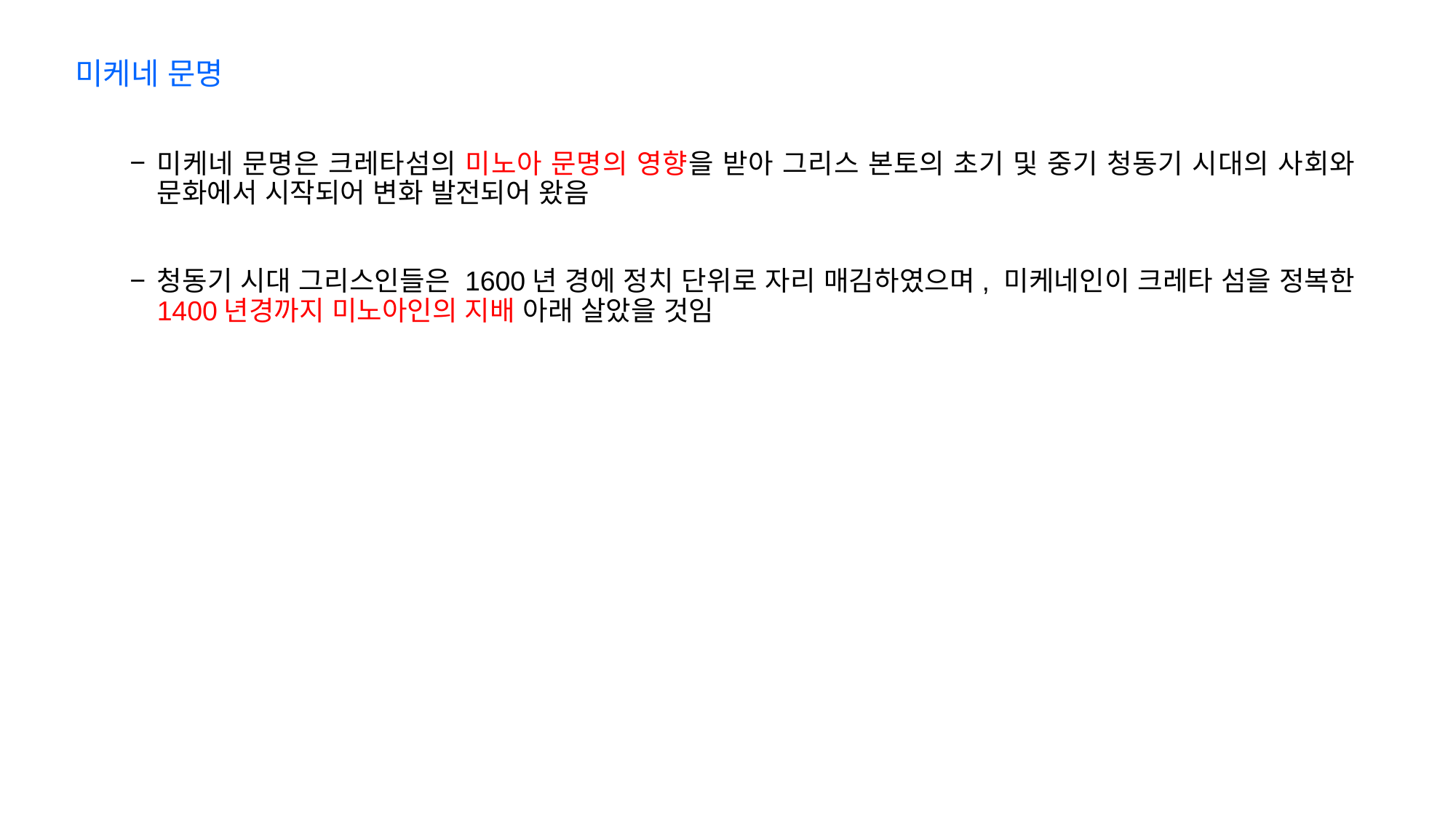

미케네 문명

미케네 문명은 크레타섬의 미노아 문명의 영향을 받아 그리스 본토의 초기 및 중기 청동기 시대의 사회와 문화에서 시작되어 변화 발전되어 왔음

청동기 시대 그리스인들은 1600년 경에 정치 단위로 자리 매김하였으며, 미케네인이 크레타 섬을 정복한 1400년경까지 미노아인의 지배 아래 살았을 것임